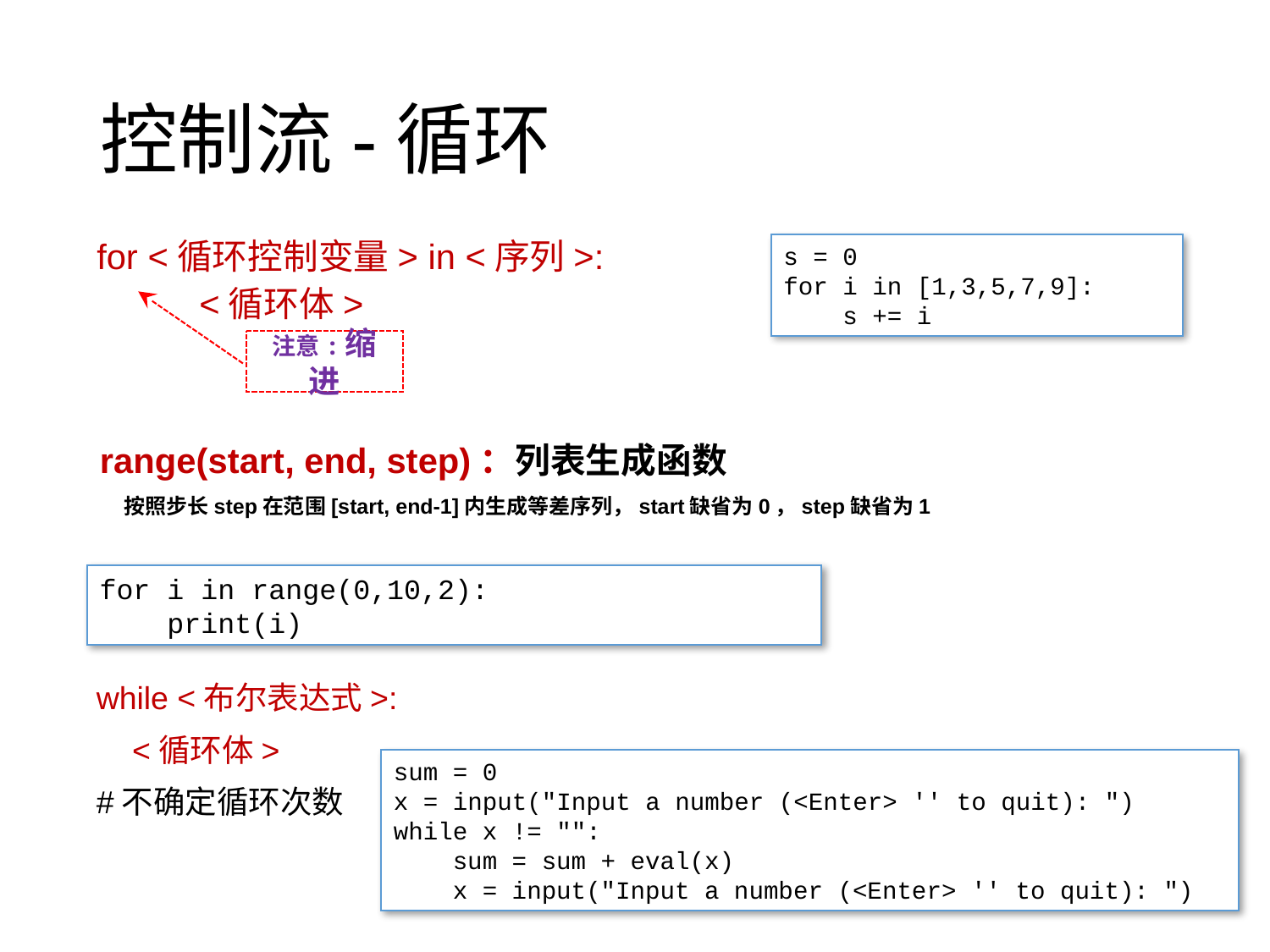

# 控制流-循环
for <循环控制变量> in <序列>:
    <循环体>

s = 0
for i in [1,3,5,7,9]:
    s += i
注意:缩进
range(start, end, step)：列表生成函数
    按照步长step在范围[start, end-1]内生成等差序列，start缺省为0，step缺省为1
for i in range(0,10,2):
    print(i)
while <布尔表达式>:
    <循环体>
#不确定循环次数

sum = 0
x = input("Input a number (<Enter> '' to quit): ")
while x != "":
    sum = sum + eval(x)
    x = input("Input a number (<Enter> '' to quit): ")